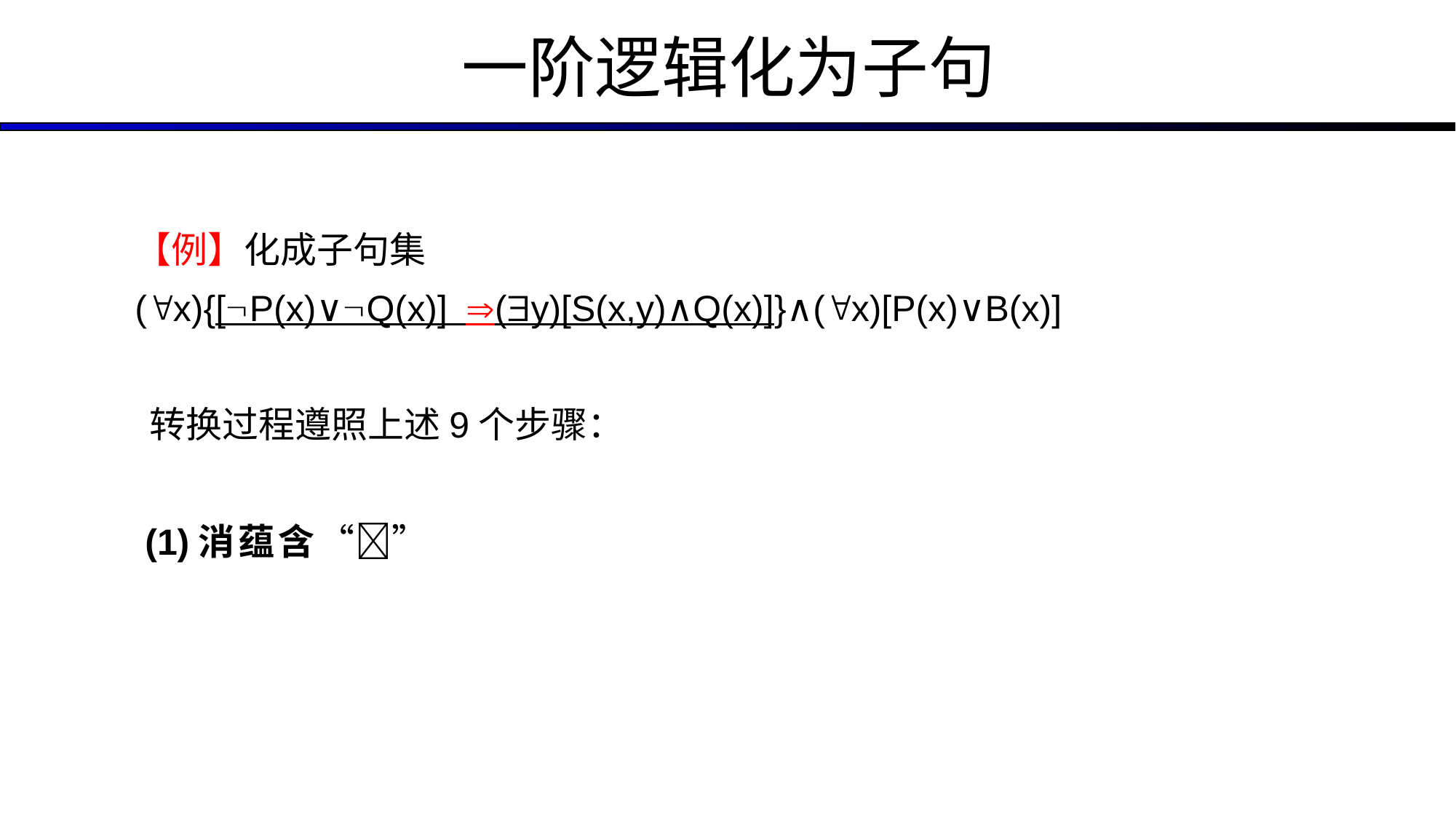

# 一阶逻辑化为子句
【例】化成子句集
(∀x){[¬P(x)∨¬Q(x)] ⇒(∃y)[S(x,y)∧Q(x)]}∧(∀x)[P(x)∨B(x)]

  转换过程遵照上述9个步骤：

 (1)消蕴含“⇒”